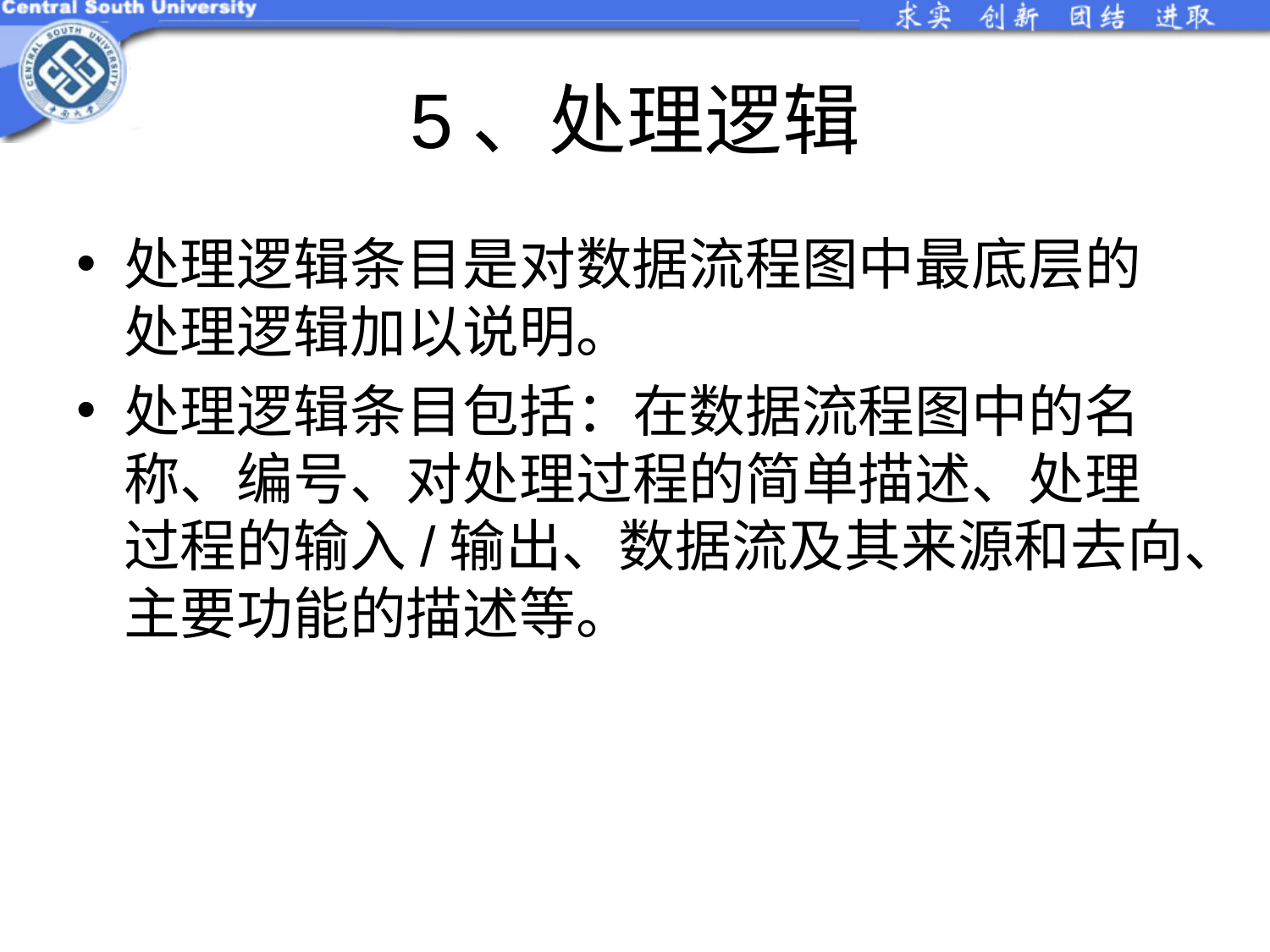

# 5、处理逻辑
处理逻辑条目是对数据流程图中最底层的处理逻辑加以说明。
处理逻辑条目包括：在数据流程图中的名称、编号、对处理过程的简单描述、处理过程的输入/输出、数据流及其来源和去向、主要功能的描述等。